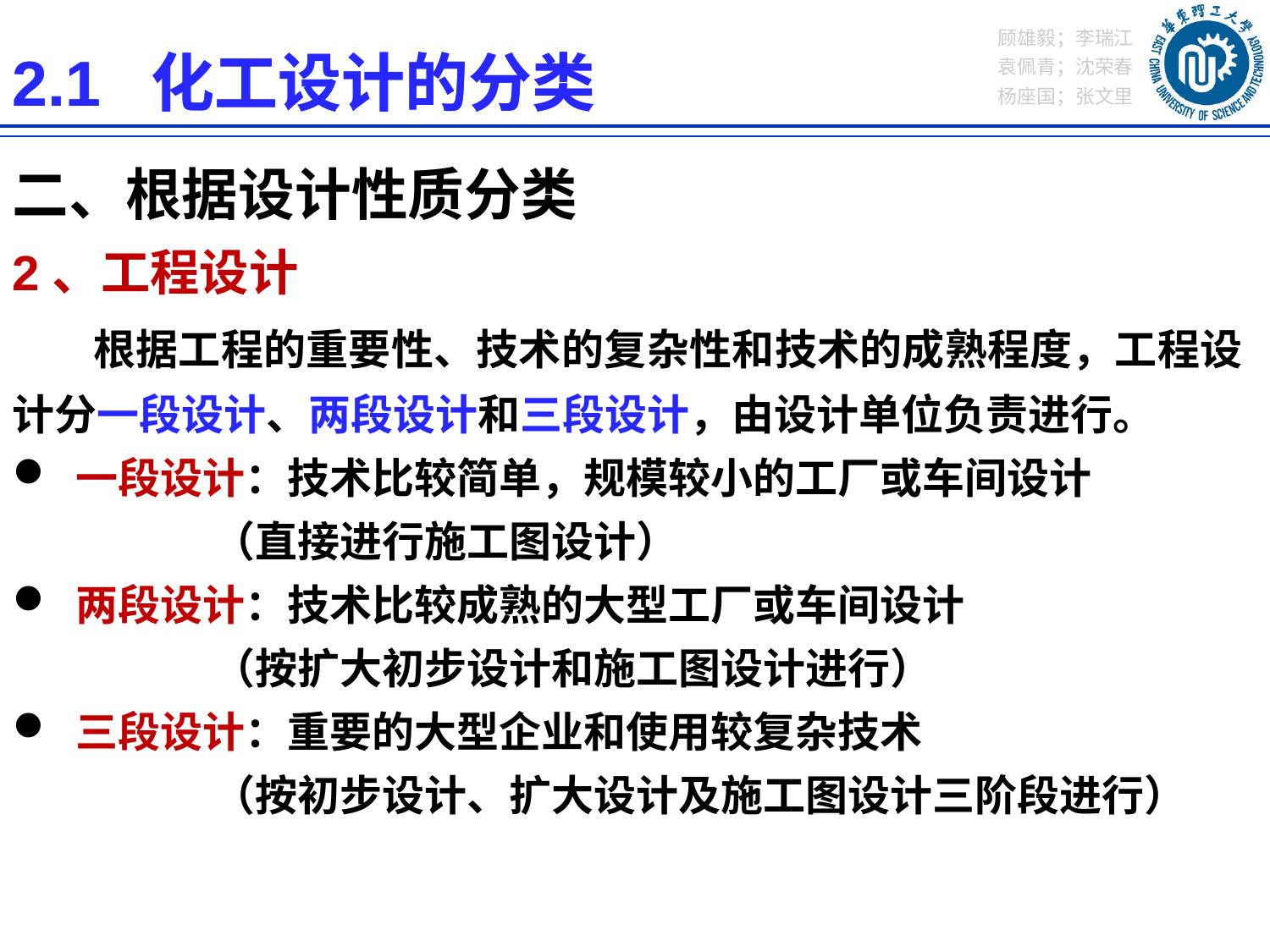

2.1  化工设计的分类
2.1  化工设计的分类
二、根据设计性质分类
2、工程设计
      根据工程的重要性、技术的复杂性和技术的成熟程度，工程设计分一段设计、两段设计和三段设计，由设计单位负责进行。
一段设计：技术比较简单，规模较小的工厂或车间设计
                    （直接进行施工图设计）
两段设计：技术比较成熟的大型工厂或车间设计
                    （按扩大初步设计和施工图设计进行）
三段设计：重要的大型企业和使用较复杂技术
                    （按初步设计、扩大设计及施工图设计三阶段进行）